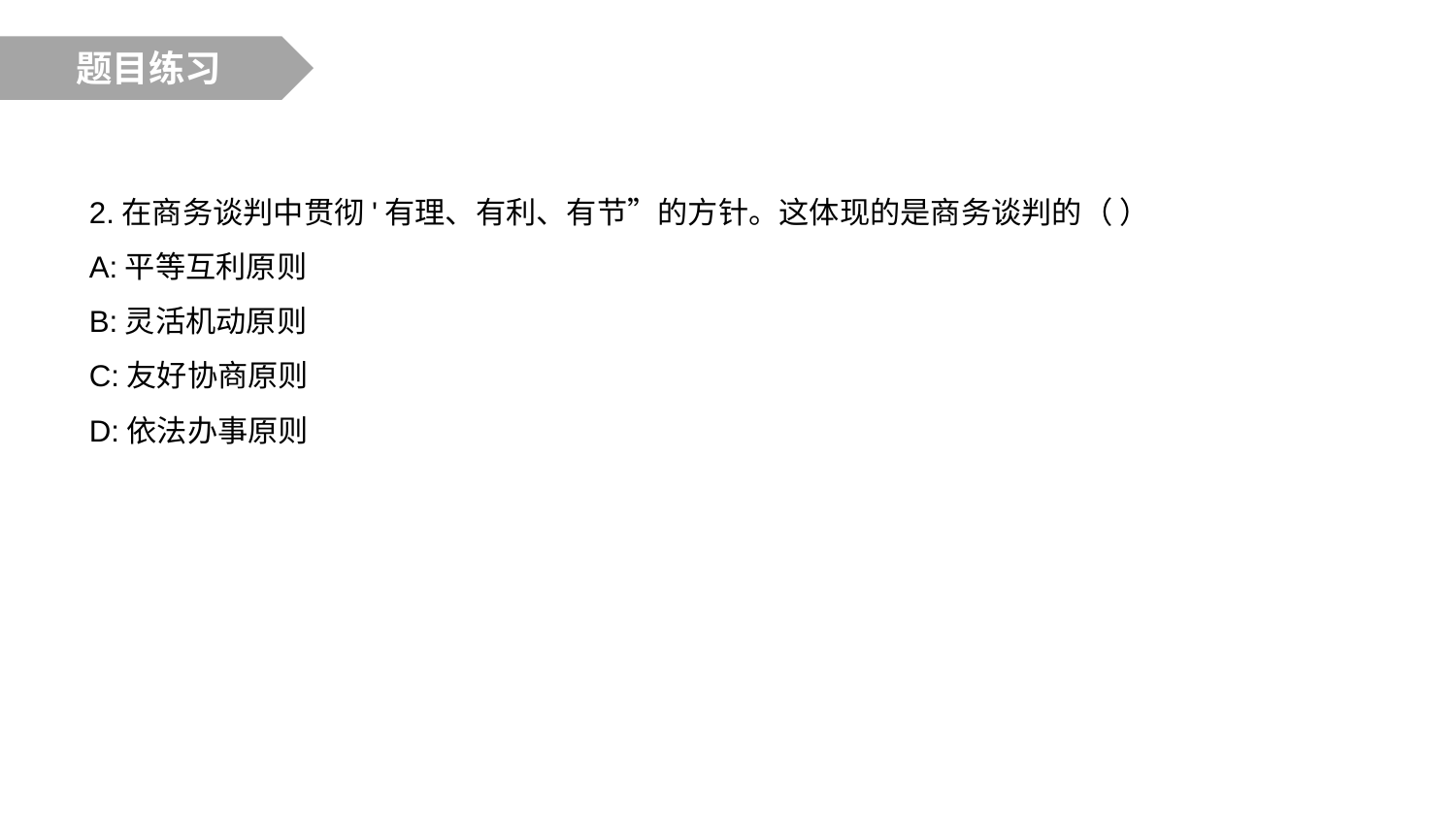

题目练习
2.在商务谈判中贯彻'有理、有利、有节”的方针。这体现的是商务谈判的（ ）
A:平等互利原则
B:灵活机动原则
C:友好协商原则
D:依法办事原则